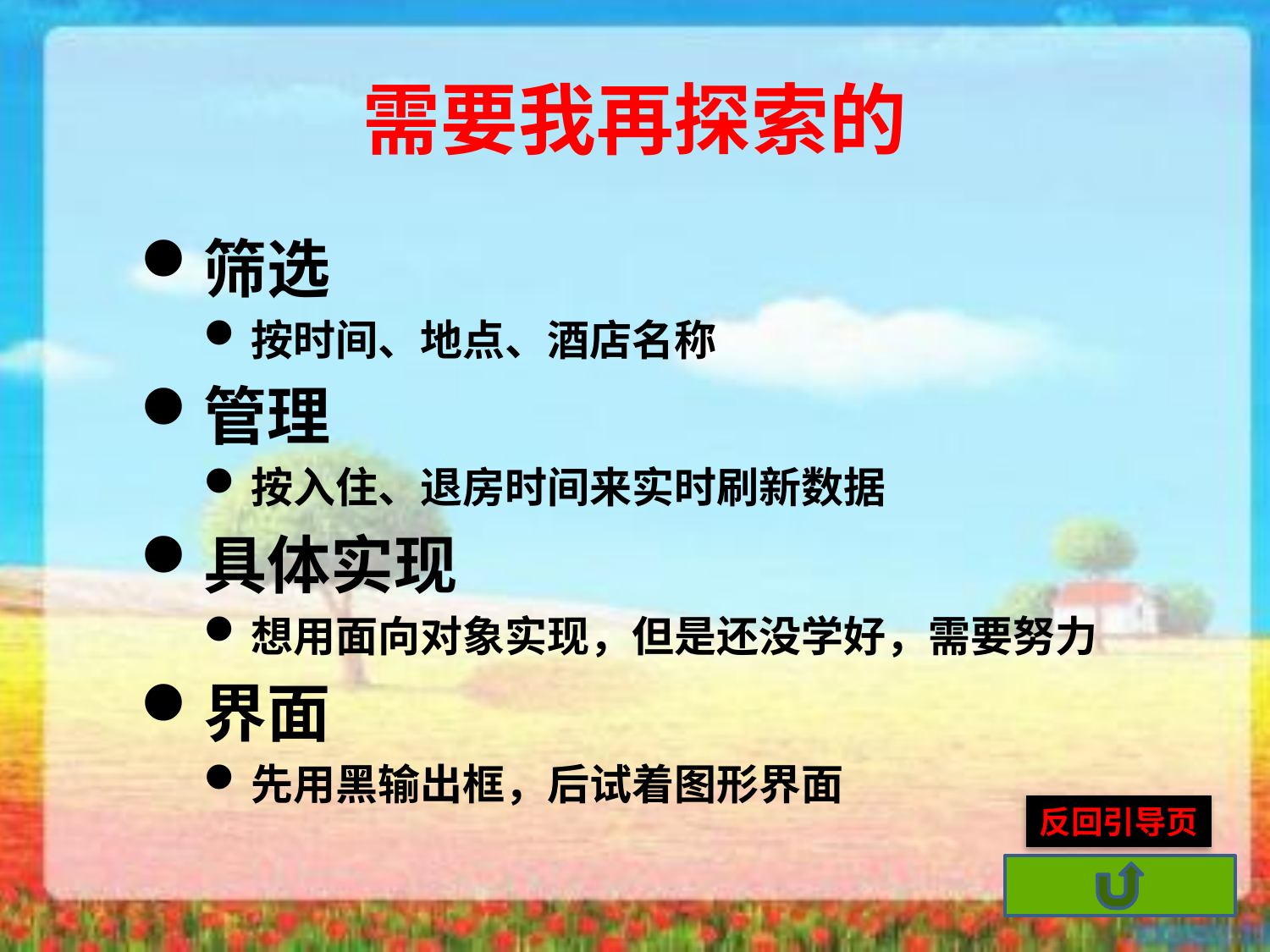

# 需要我再探索的
筛选
按时间、地点、酒店名称
管理
按入住、退房时间来实时刷新数据
具体实现
想用面向对象实现，但是还没学好，需要努力
界面
先用黑输出框，后试着图形界面

反回引导页